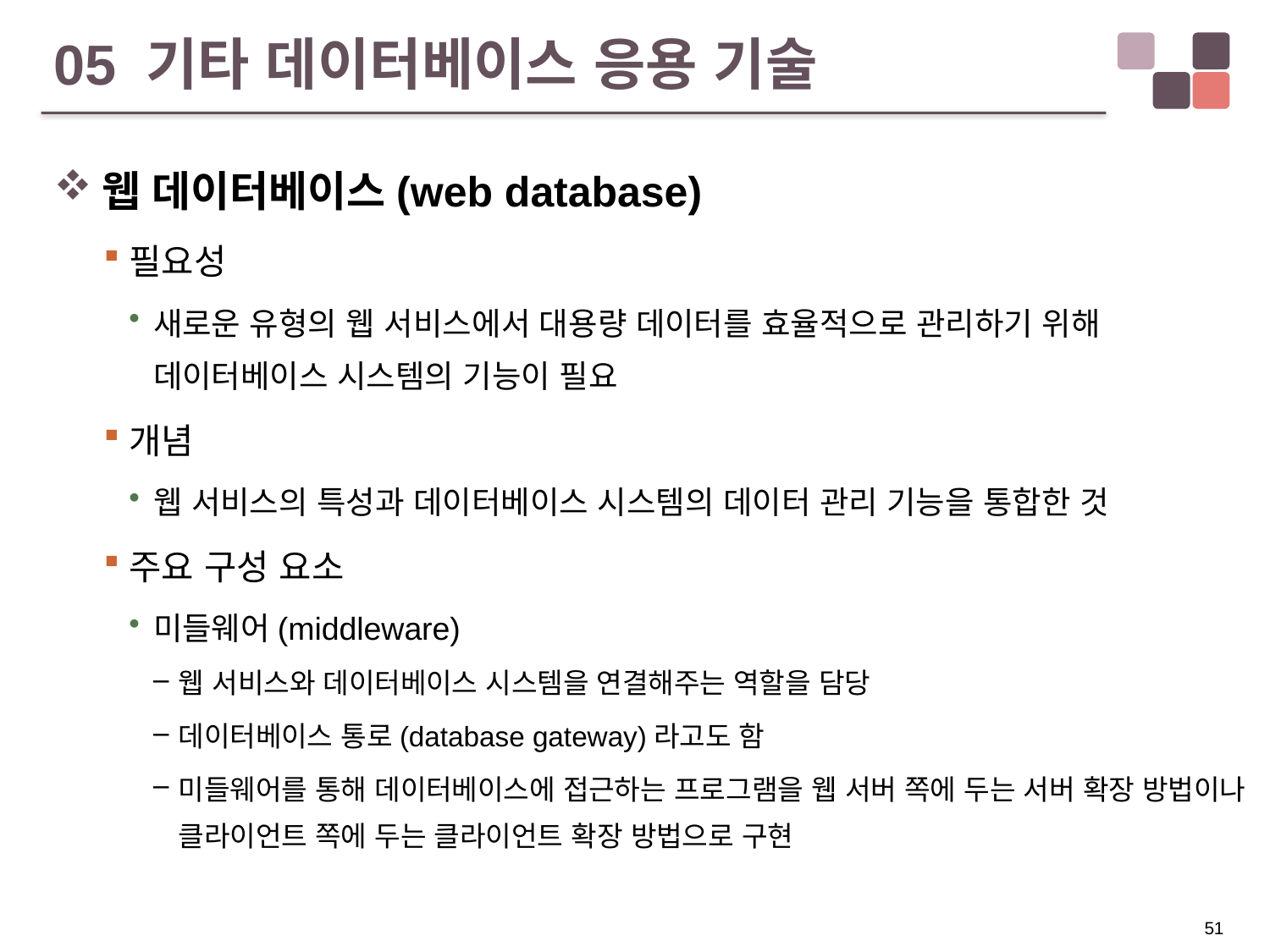

# 05 기타 데이터베이스 응용 기술
웹 데이터베이스(web database)
필요성
새로운 유형의 웹 서비스에서 대용량 데이터를 효율적으로 관리하기 위해
데이터베이스 시스템의 기능이 필요
개념
웹 서비스의 특성과 데이터베이스 시스템의 데이터 관리 기능을 통합한 것
주요 구성 요소
미들웨어(middleware)
웹 서비스와 데이터베이스 시스템을 연결해주는 역할을 담당
데이터베이스 통로(database gateway)라고도 함
미들웨어를 통해 데이터베이스에 접근하는 프로그램을 웹 서버 쪽에 두는 서버 확장 방법이나 클라이언트 쪽에 두는 클라이언트 확장 방법으로 구현